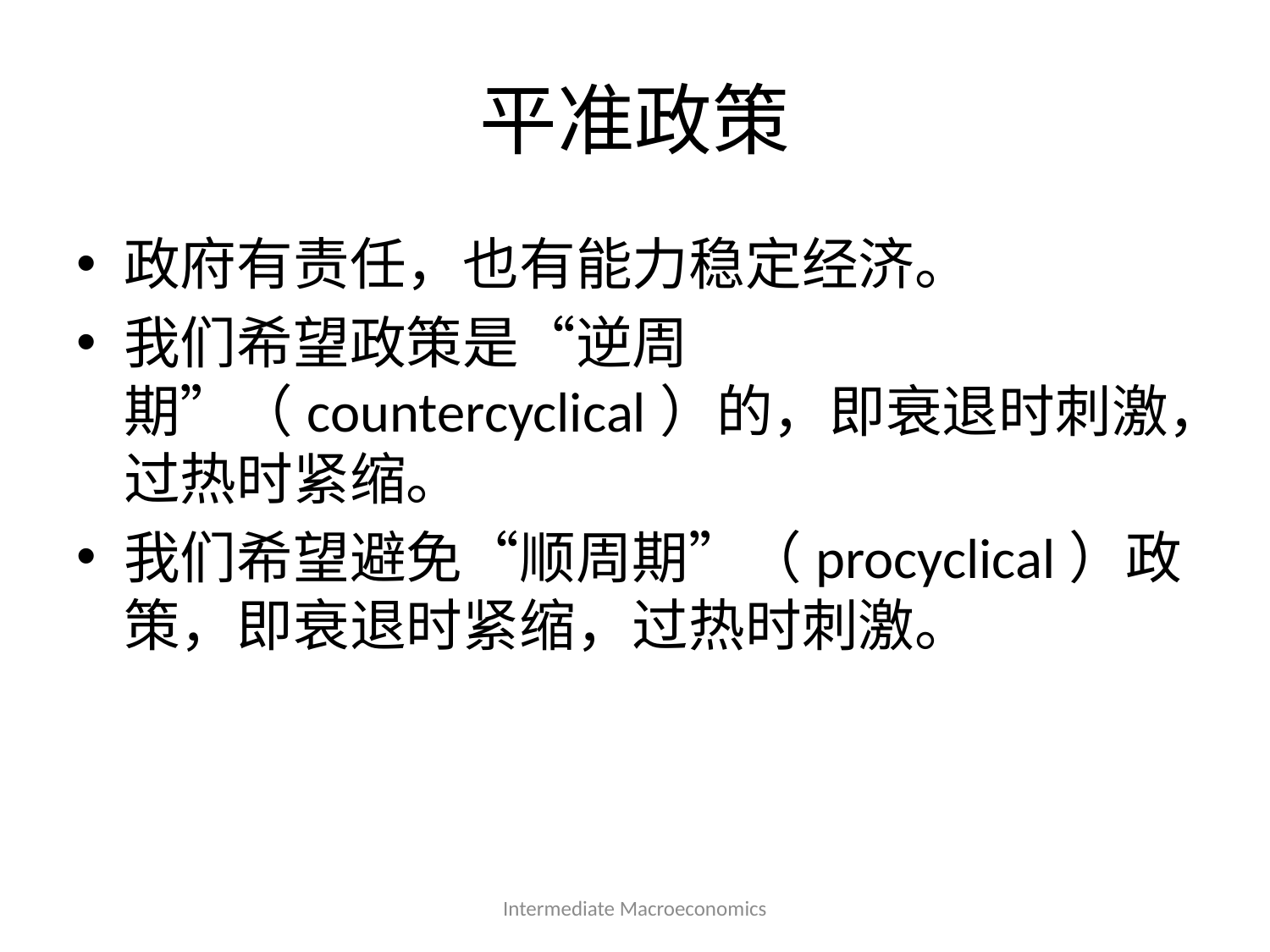

# 平准政策
政府有责任，也有能力稳定经济。
我们希望政策是“逆周期”（countercyclical）的，即衰退时刺激，过热时紧缩。
我们希望避免“顺周期”（procyclical）政策，即衰退时紧缩，过热时刺激。
Intermediate Macroeconomics